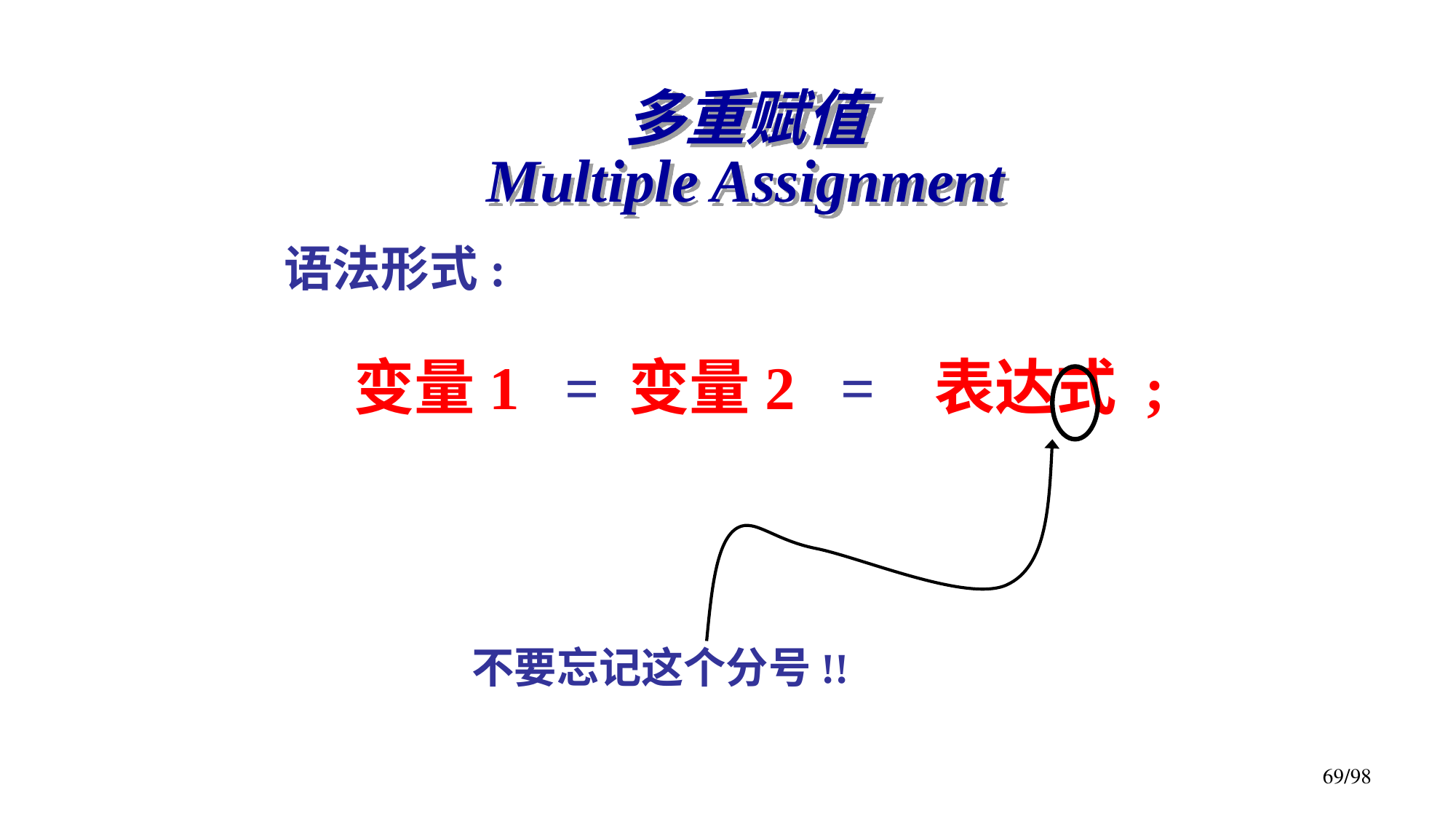

# 多重赋值 Multiple Assignment
语法形式:

    变量1   = 变量2   =   表达式 ;

不要忘记这个分号!!